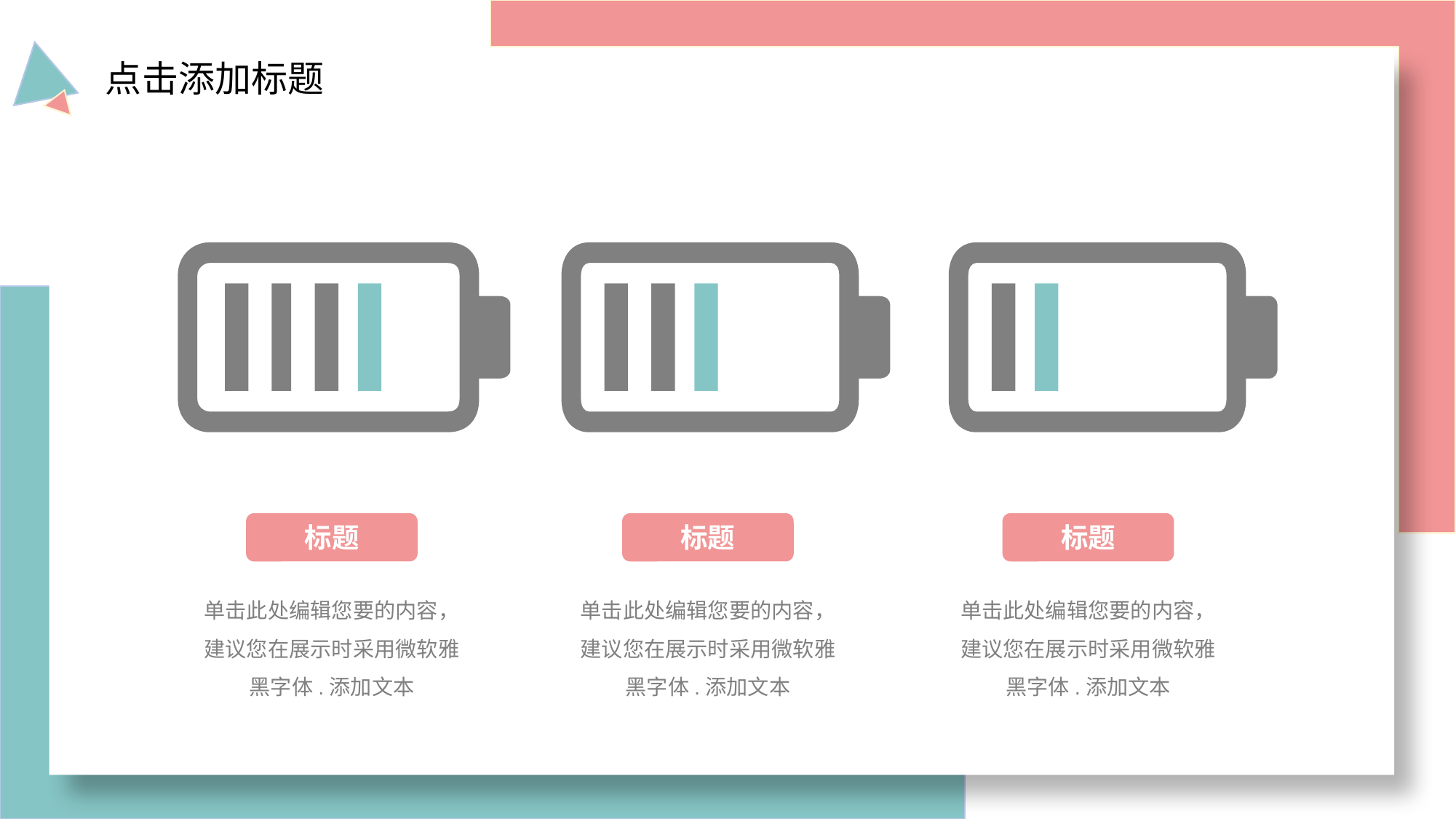

点击添加标题

标题
标题
标题
单击此处编辑您要的内容，建议您在展示时采用微软雅黑字体.添加文本
单击此处编辑您要的内容，建议您在展示时采用微软雅黑字体.添加文本
单击此处编辑您要的内容，建议您在展示时采用微软雅黑字体.添加文本